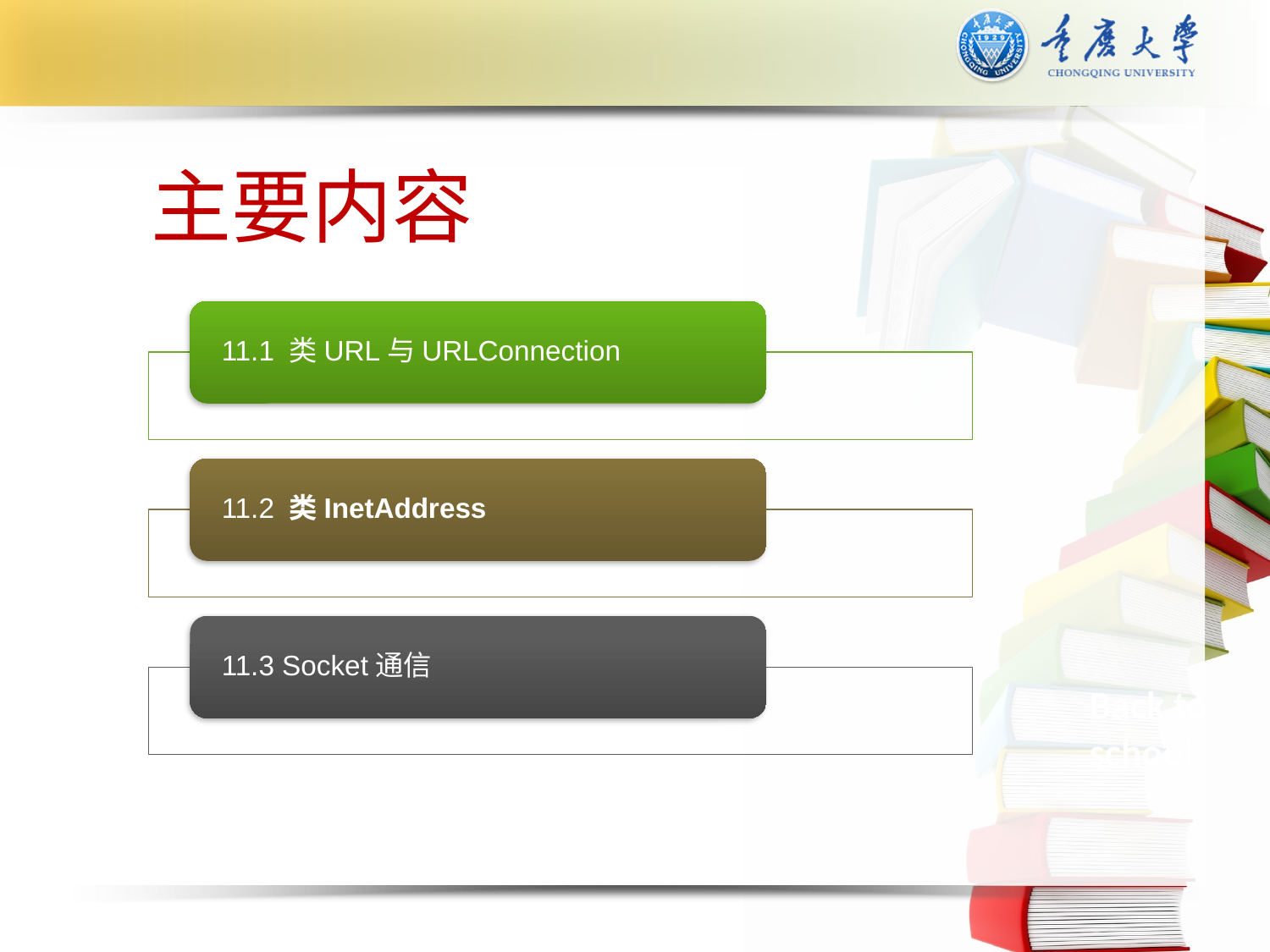

主要内容
11.1 类URL与URLConnection
11.2 类InetAddress
11.3 Socket通信
Back to
school